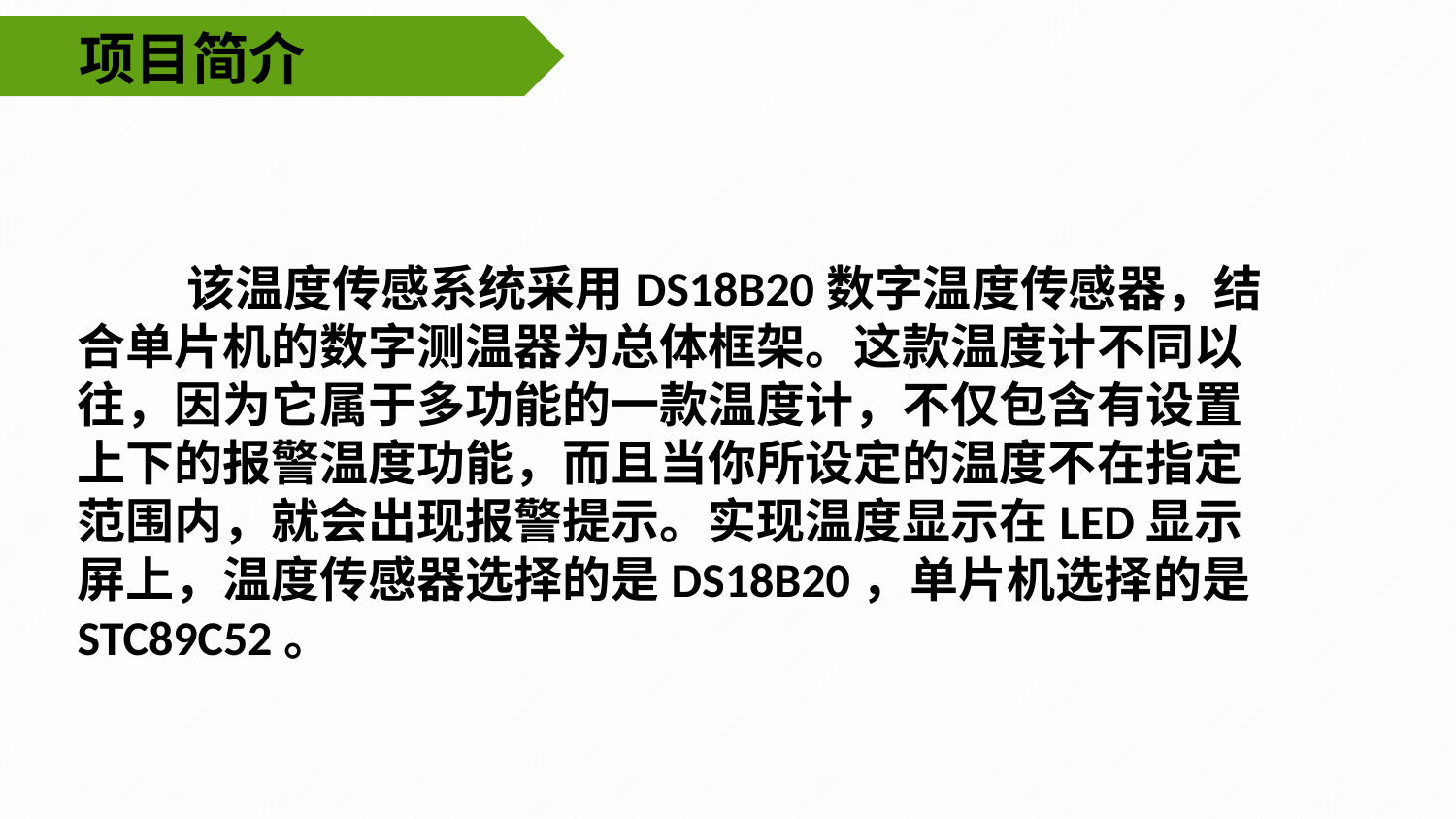

项目简介

         该温度传感系统采用DS18B20数字温度传感器，结合单片机的数字测温器为总体框架。这款温度计不同以往，因为它属于多功能的一款温度计，不仅包含有设置上下的报警温度功能，而且当你所设定的温度不在指定范围内，就会出现报警提示。实现温度显示在LED显示屏上，温度传感器选择的是DS18B20，单片机选择的是STC89C52。